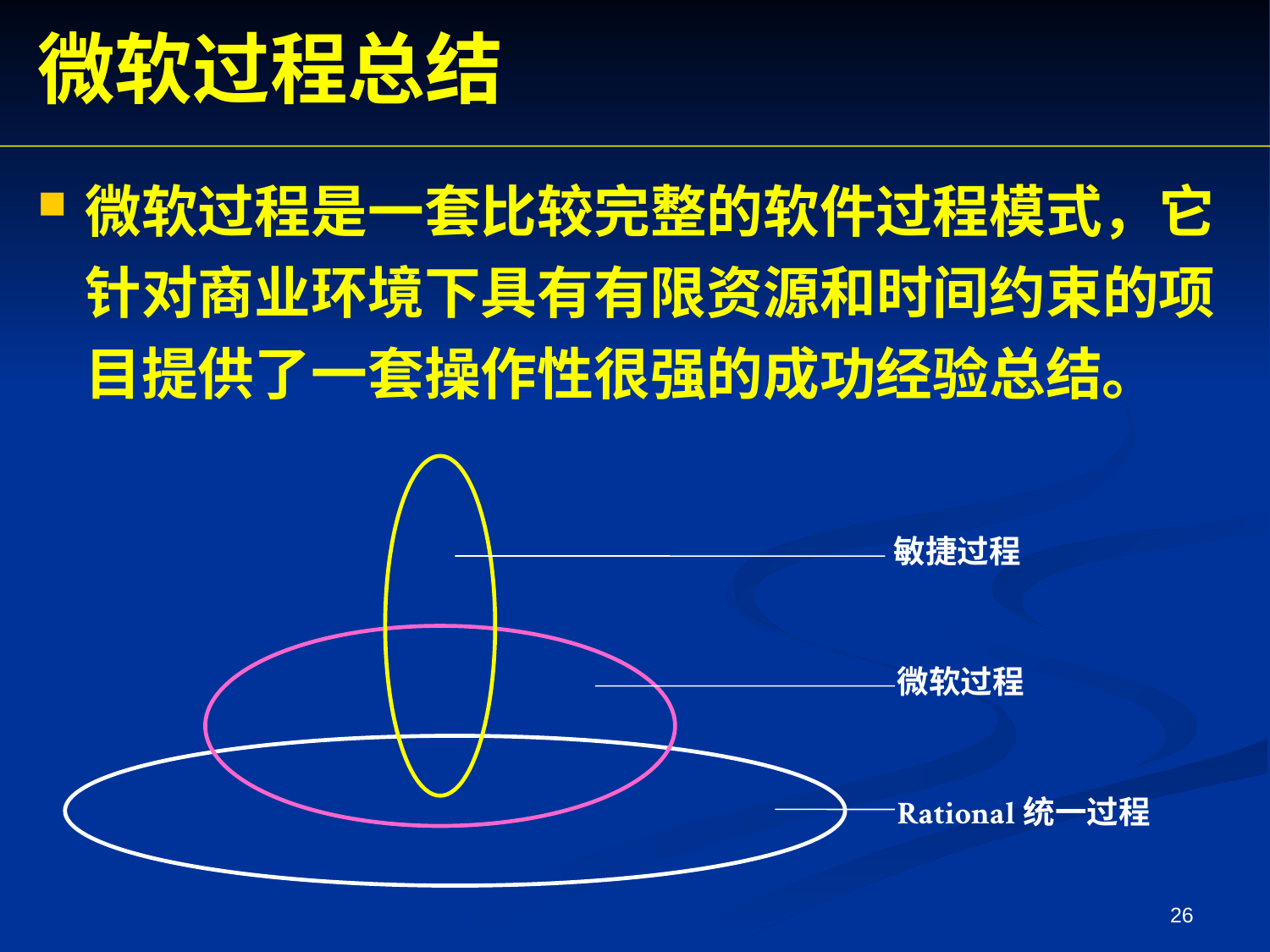

微软过程总结

微软过程是一套比较完整的软件过程模式，它针对商业环境下具有有限资源和时间约束的项目提供了一套操作性很强的成功经验总结。

敏捷过程

微软过程

Rational统一过程

26